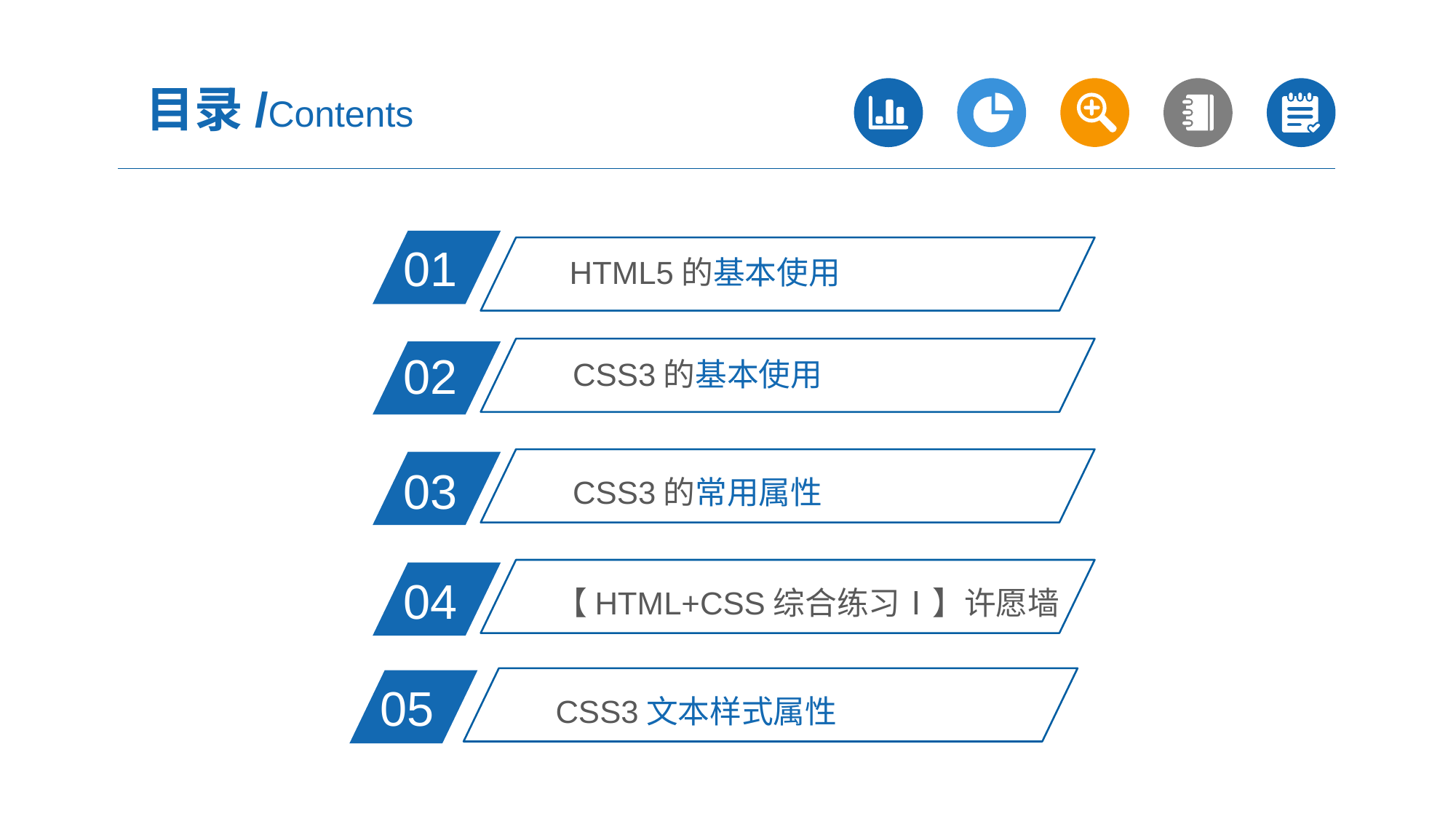

目录/Contents

01

HTML5的基本使用

CSS3的基本使用
02

CSS3的常用属性

03

【HTML+CSS综合练习Ⅰ】许愿墙

04

CSS3文本样式属性

05